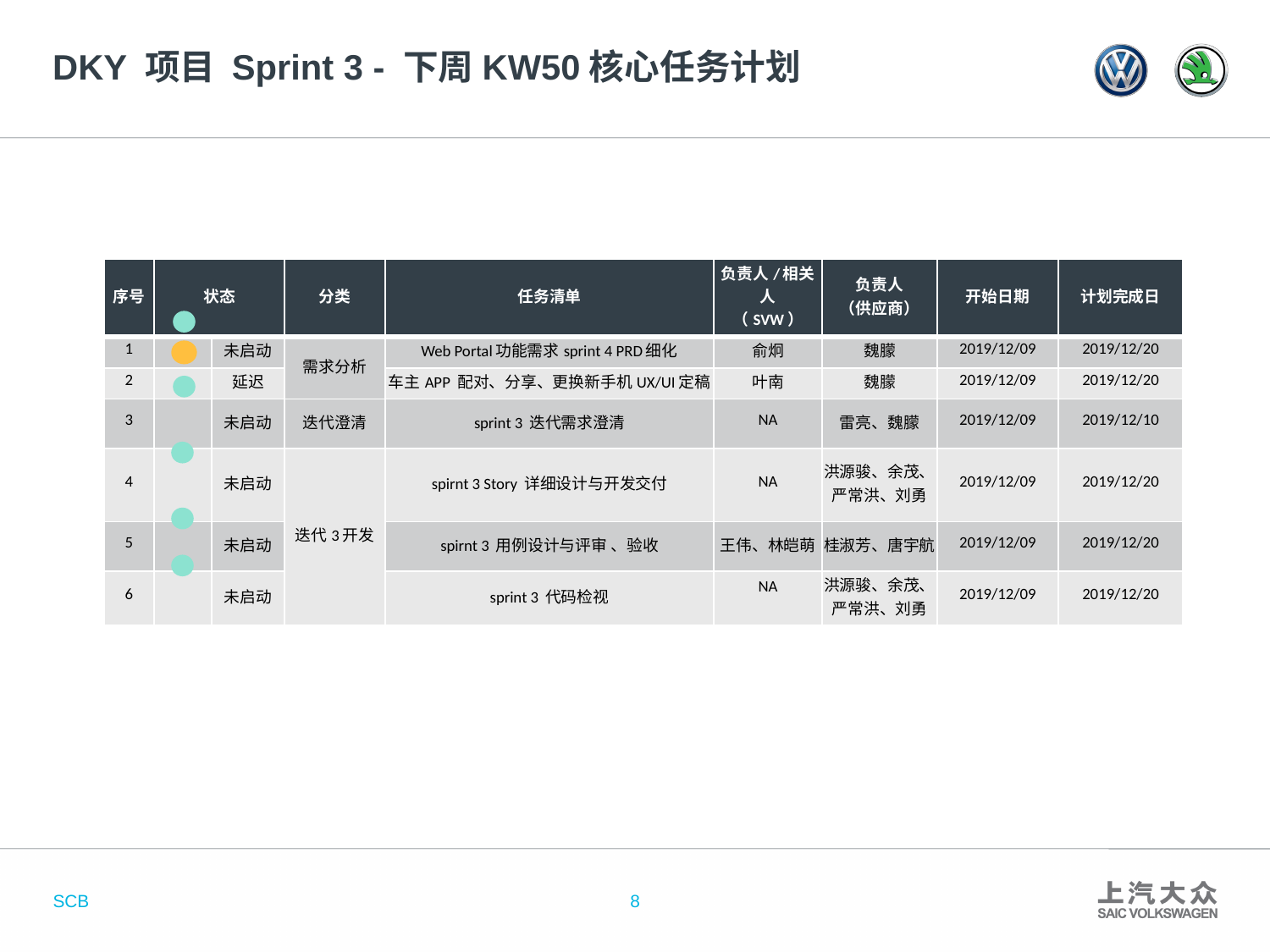

# DKY 项目 Sprint 3 - 下周KW50核心任务计划
| 序号 | 状态 |  | 分类 | 任务清单 | 负责人/相关人 （SVW） | 负责人 （供应商） | 开始日期 | 计划完成日 |
| --- | --- | --- | --- | --- | --- | --- | --- | --- |
| 1 |  | 未启动 | 需求分析 | Web Portal功能需求sprint 4 PRD细化 | 俞炯 | 魏朦 | 2019/12/09 | 2019/12/20 |
| 2 |  | 延迟 |  | 车主APP 配对、分享、更换新手机UX/UI定稿 | 叶南 | 魏朦 | 2019/12/09 | 2019/12/20 |
| 3 |  | 未启动 | 迭代澄清 | sprint 3 迭代需求澄清 | NA | 雷亮、魏朦 | 2019/12/09 | 2019/12/10 |
| 4 |  | 未启动 | 迭代3开发 | spirnt 3 Story 详细设计与开发交付 | NA | 洪源骏、余茂、严常洪、刘勇 | 2019/12/09 | 2019/12/20 |
| 5 |  | 未启动 |  | spirnt 3 用例设计与评审 、验收 | 王伟、林皑萌 | 桂淑芳、唐宇航 | 2019/12/09 | 2019/12/20 |
| 6 |  | 未启动 |  | sprint 3 代码检视 | NA | 洪源骏、余茂、严常洪、刘勇 | 2019/12/09 | 2019/12/20 |